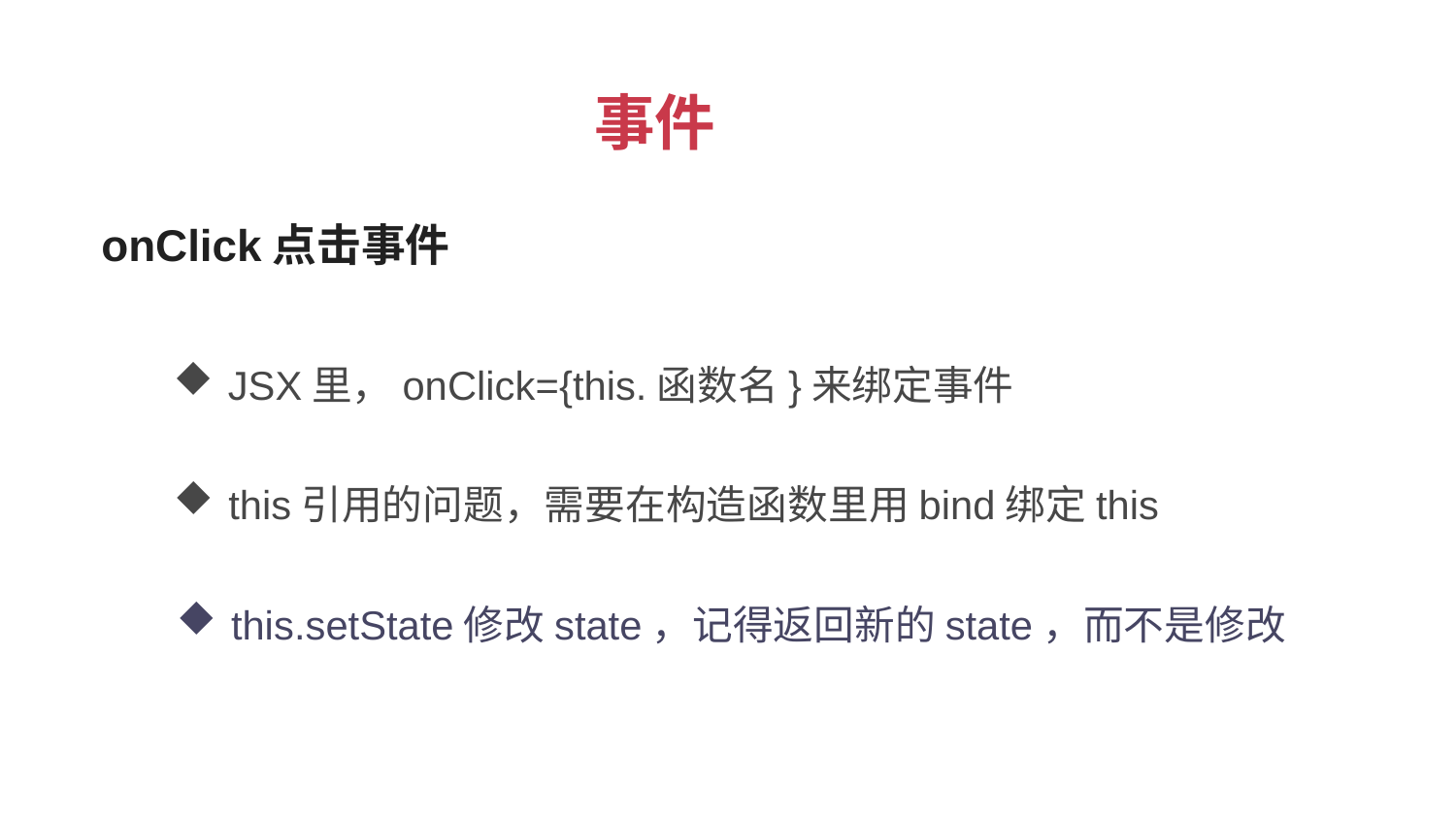

事件
 onClick点击事件
JSX里，onClick={this.函数名}来绑定事件
this引用的问题，需要在构造函数里用bind绑定this
this.setState修改state，记得返回新的state，而不是修改